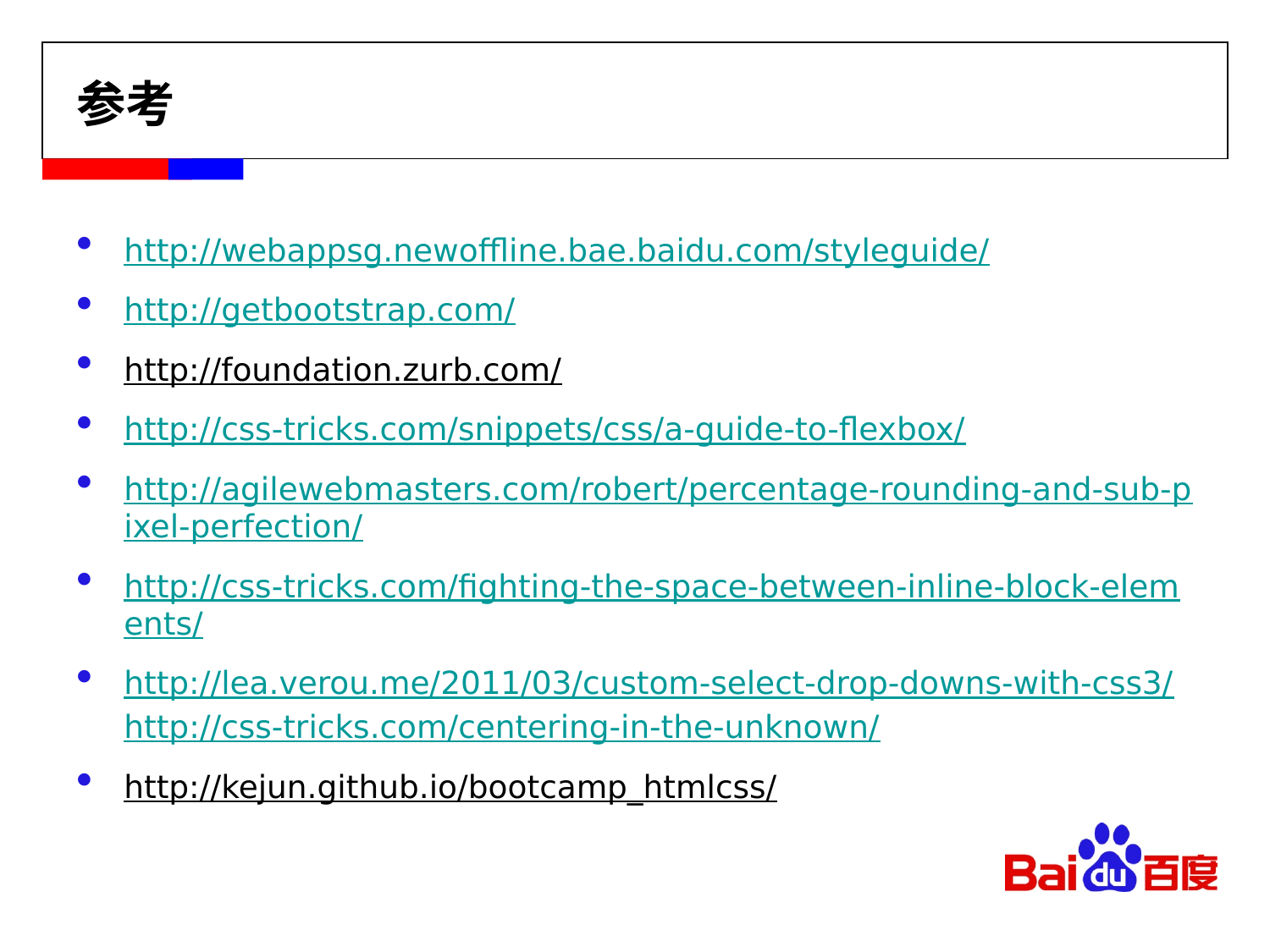

# 参考
http://webappsg.newoffline.bae.baidu.com/styleguide/
http://getbootstrap.com/
http://foundation.zurb.com/
http://css-tricks.com/snippets/css/a-guide-to-flexbox/
http://agilewebmasters.com/robert/percentage-rounding-and-sub-pixel-perfection/
http://css-tricks.com/fighting-the-space-between-inline-block-elements/
http://lea.verou.me/2011/03/custom-select-drop-downs-with-css3/ http://css-tricks.com/centering-in-the-unknown/
http://kejun.github.io/bootcamp_htmlcss/